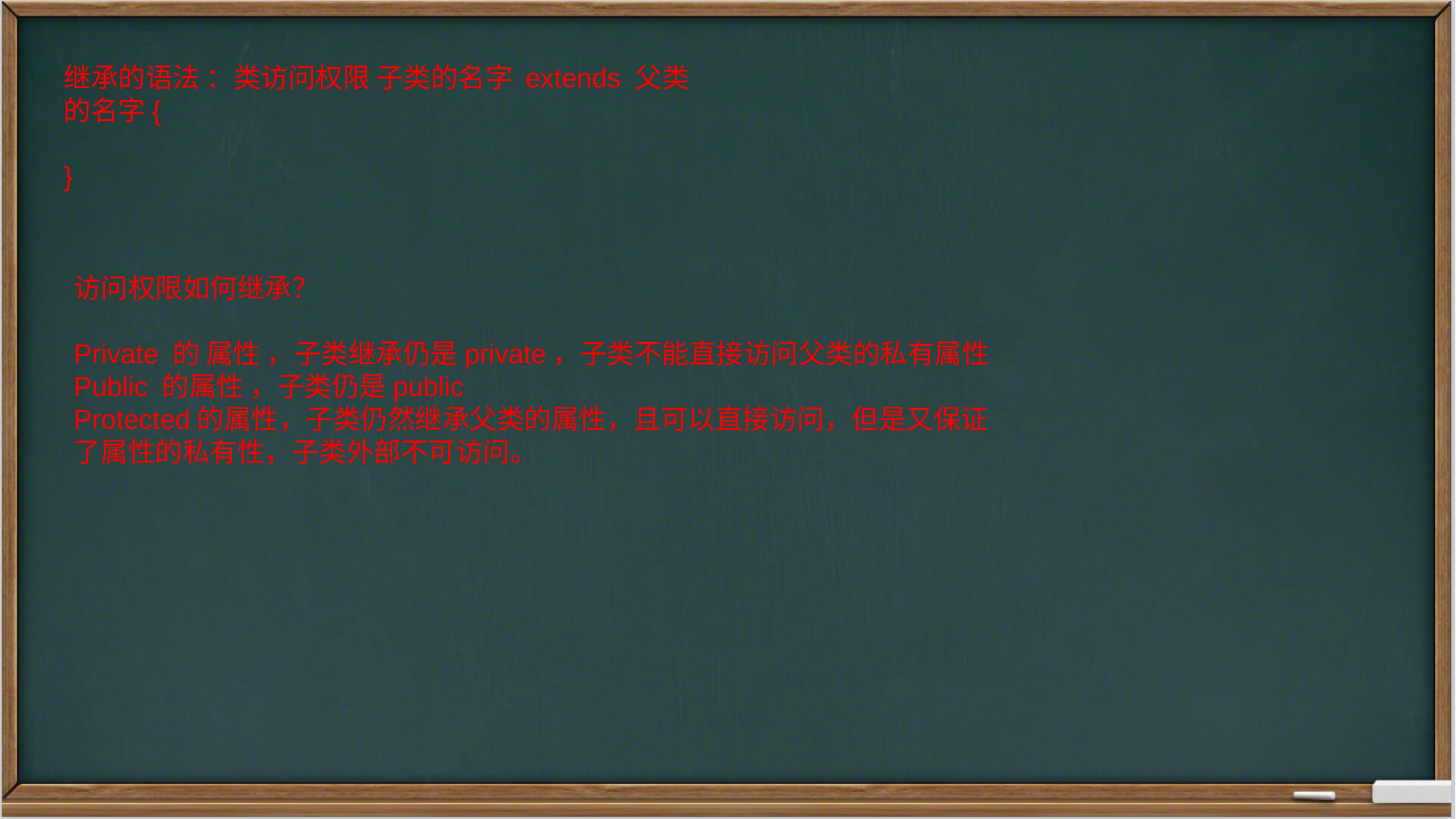

继承的语法 ：类访问权限 子类的名字 extends 父类的名字{

}
访问权限如何继承？

Private 的 属性 ，子类继承仍是private，子类不能直接访问父类的私有属性
Public 的属性 ，子类仍是public
Protected的属性，子类仍然继承父类的属性，且可以直接访问，但是又保证了属性的私有性，子类外部不可访问。